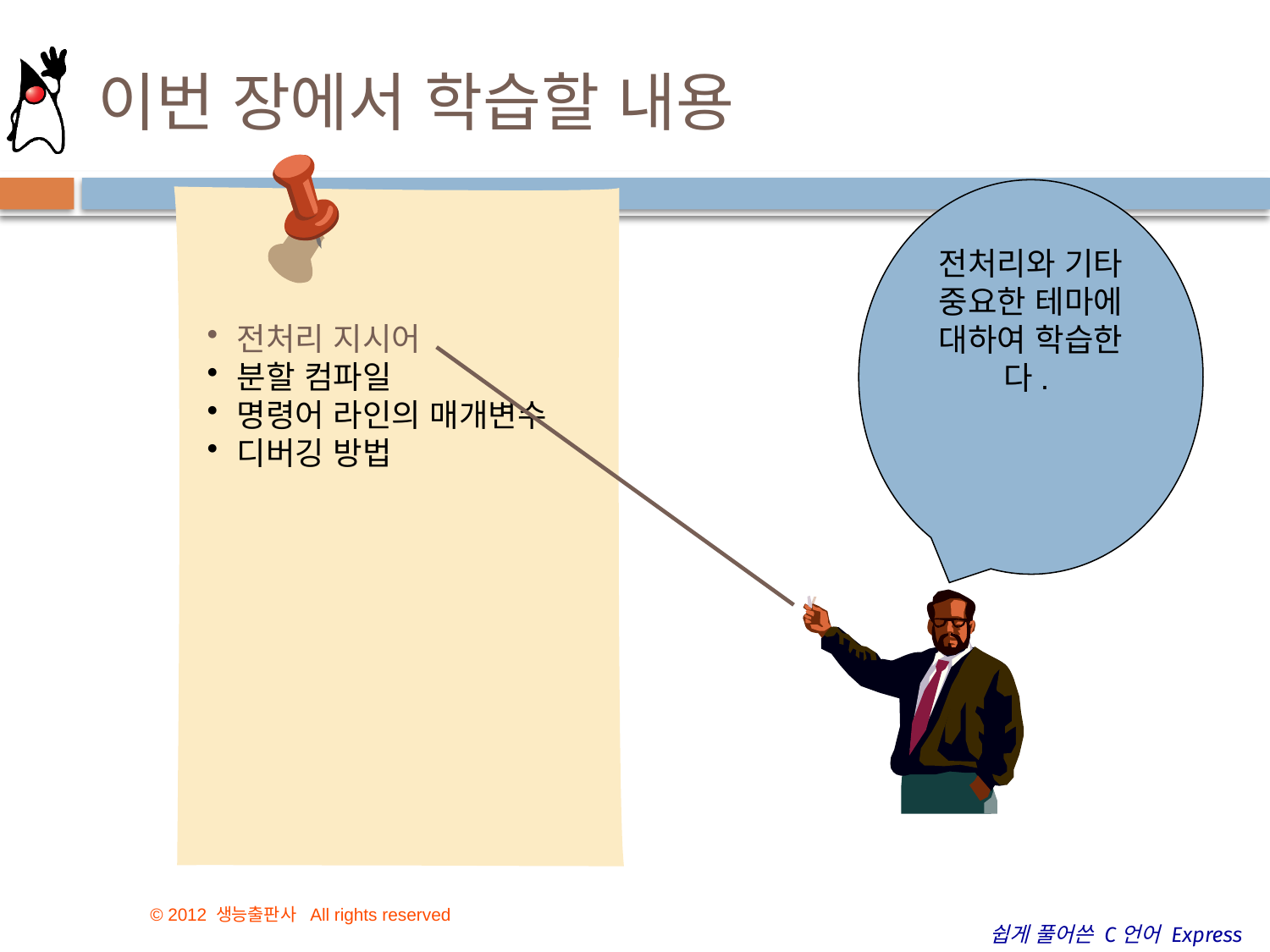

# 이번 장에서 학습할 내용

전처리와 기타 중요한 테마에 대하여 학습한다.

전처리 지시어
분할 컴파일
명령어 라인의 매개변수
디버깅 방법